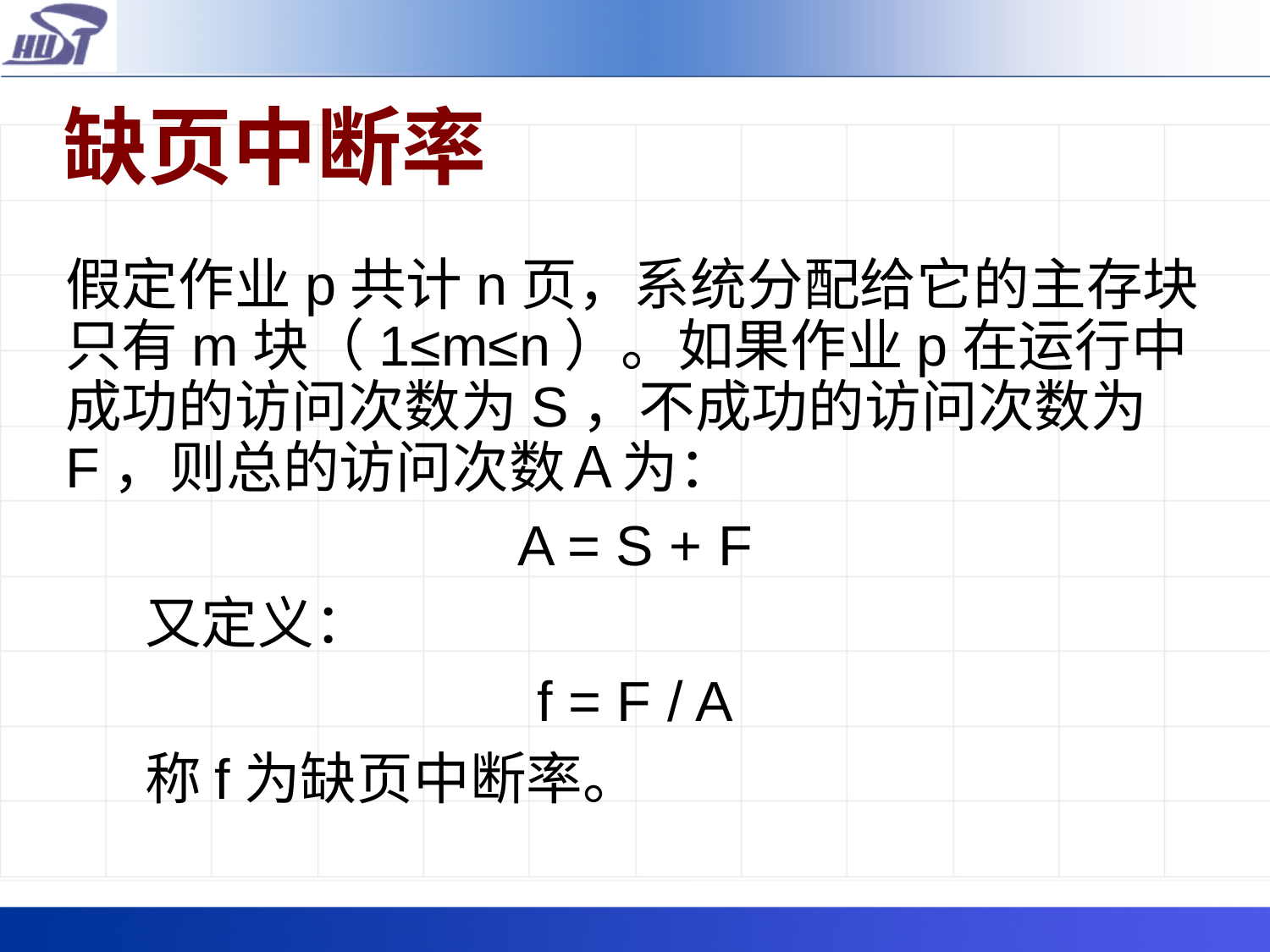

# 缺页中断率
假定作业p共计n页，系统分配给它的主存块只有m块（1≤m≤n）。如果作业p在运行中成功的访问次数为S，不成功的访问次数为F，则总的访问次数Ａ为：
A = S + F
	又定义：
f = F / A
	称f为缺页中断率。